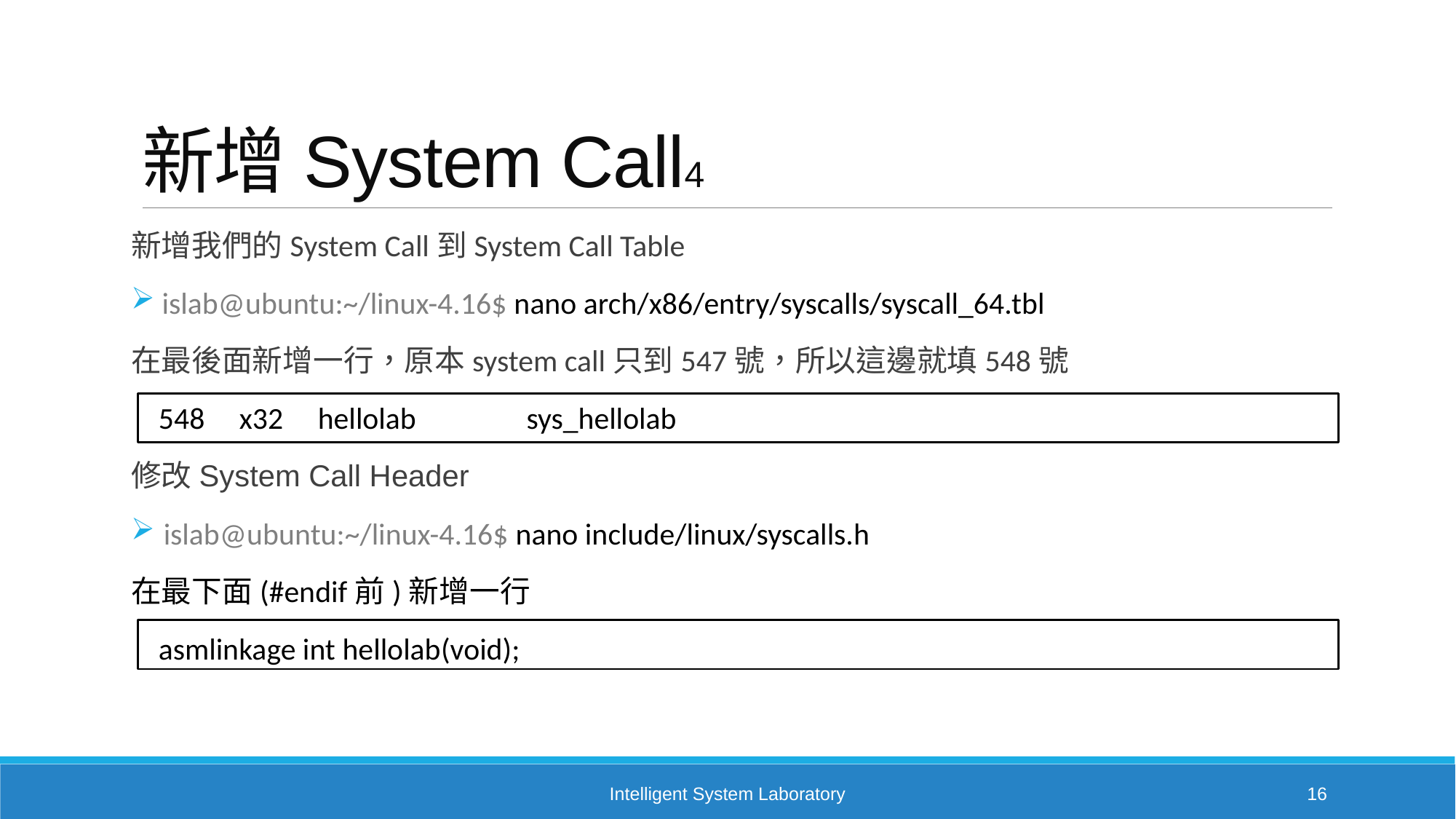

# 新增System Call4
新增我們的System Call到System Call Table
 islab@ubuntu:~/linux-4.16$ nano arch/x86/entry/syscalls/syscall_64.tbl
在最後面新增一行，原本system call只到547號，所以這邊就填548號
    548     x32     hellolab                sys_hellolab
修改System Call Header
 islab@ubuntu:~/linux-4.16$ nano include/linux/syscalls.h
在最下面(#endif前)新增一行
    asmlinkage int hellolab(void);

Intelligent System Laboratory
16